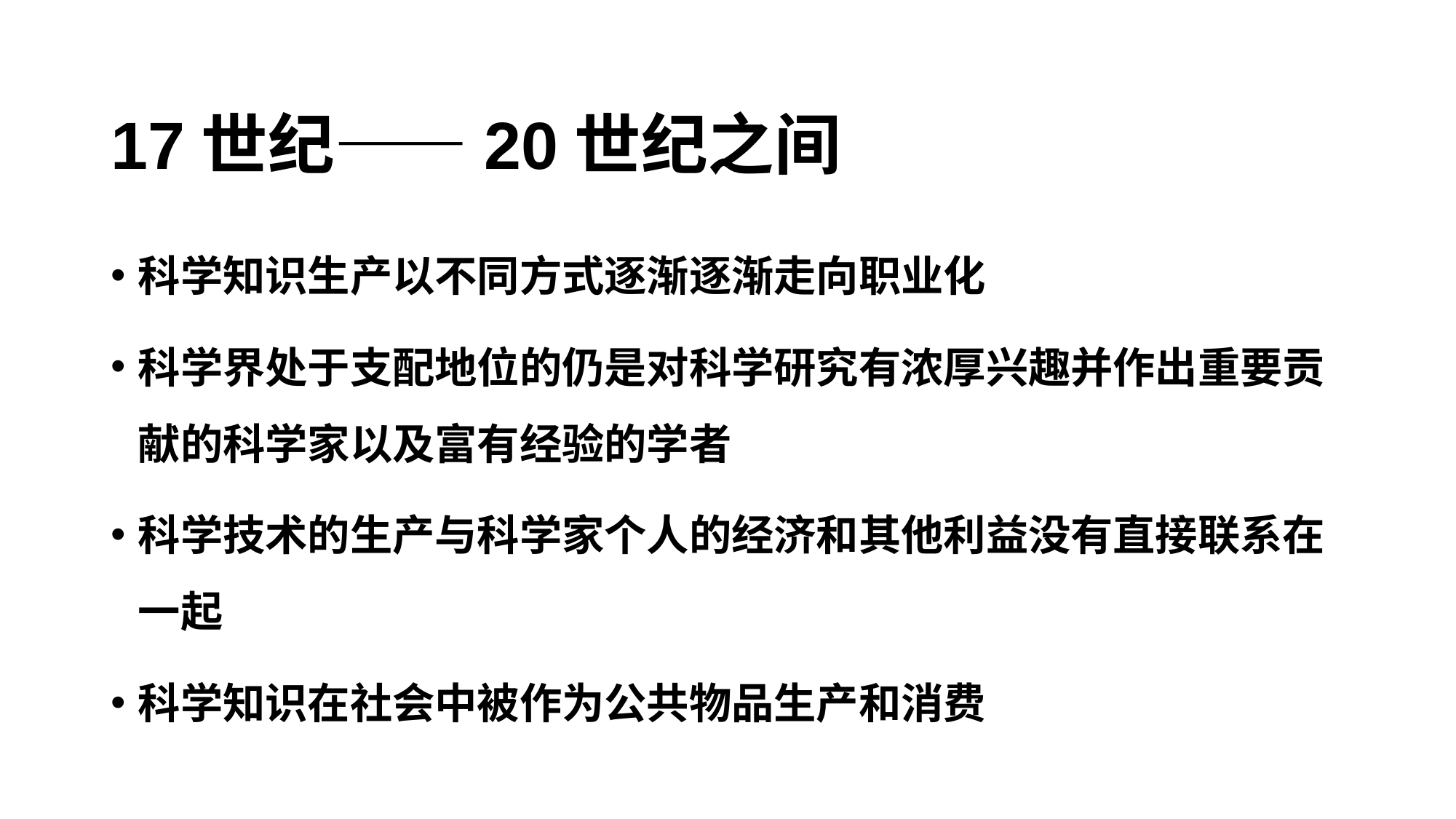

# 17世纪——20世纪之间
科学知识生产以不同方式逐渐逐渐走向职业化
科学界处于支配地位的仍是对科学研究有浓厚兴趣并作出重要贡献的科学家以及富有经验的学者
科学技术的生产与科学家个人的经济和其他利益没有直接联系在一起
科学知识在社会中被作为公共物品生产和消费